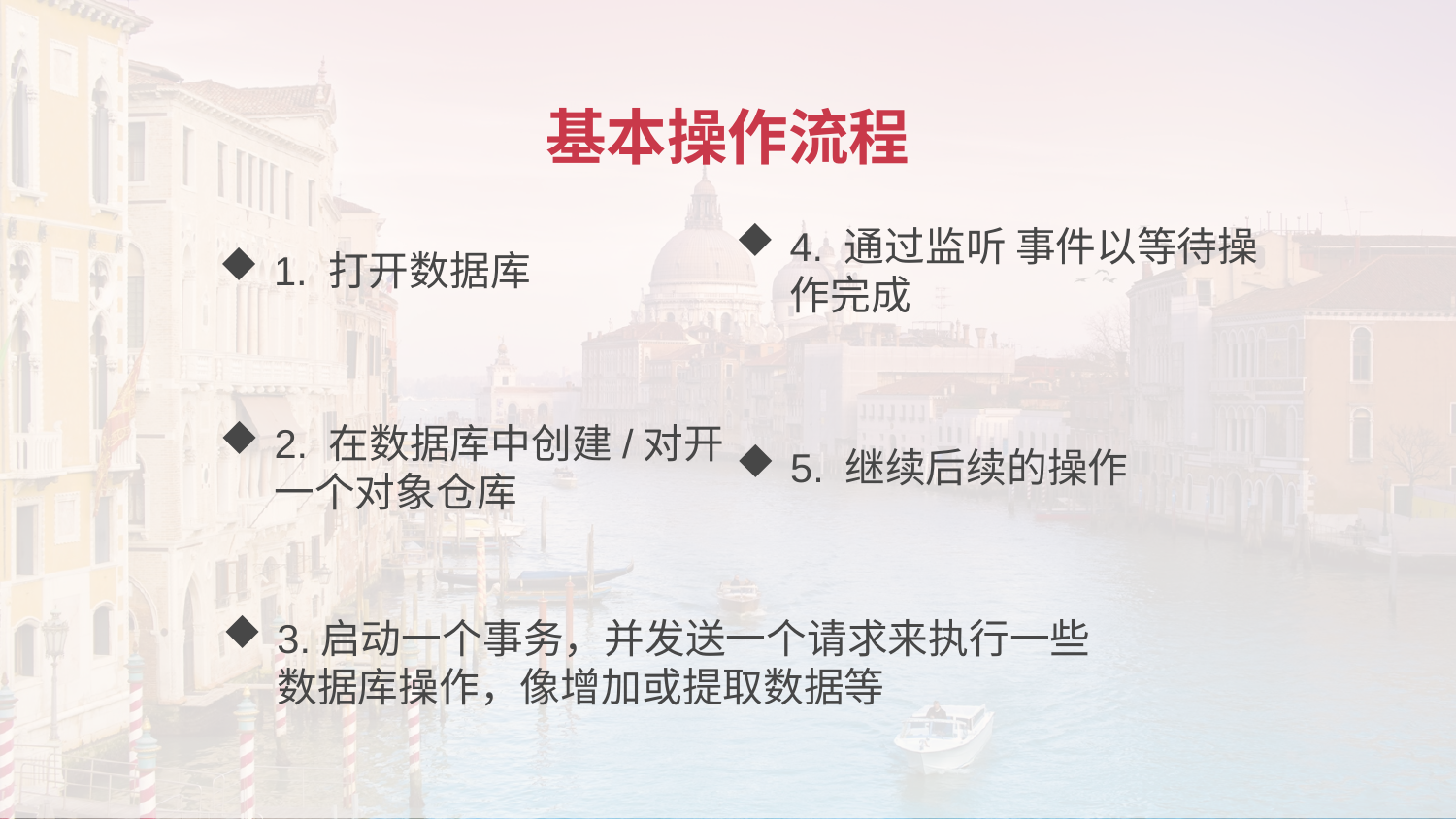

基本操作流程
4. 通过监听 事件以等待操作完成
1. 打开数据库
2. 在数据库中创建/对开一个对象仓库
5. 继续后续的操作
3.启动一个事务，并发送一个请求来执行一些数据库操作，像增加或提取数据等